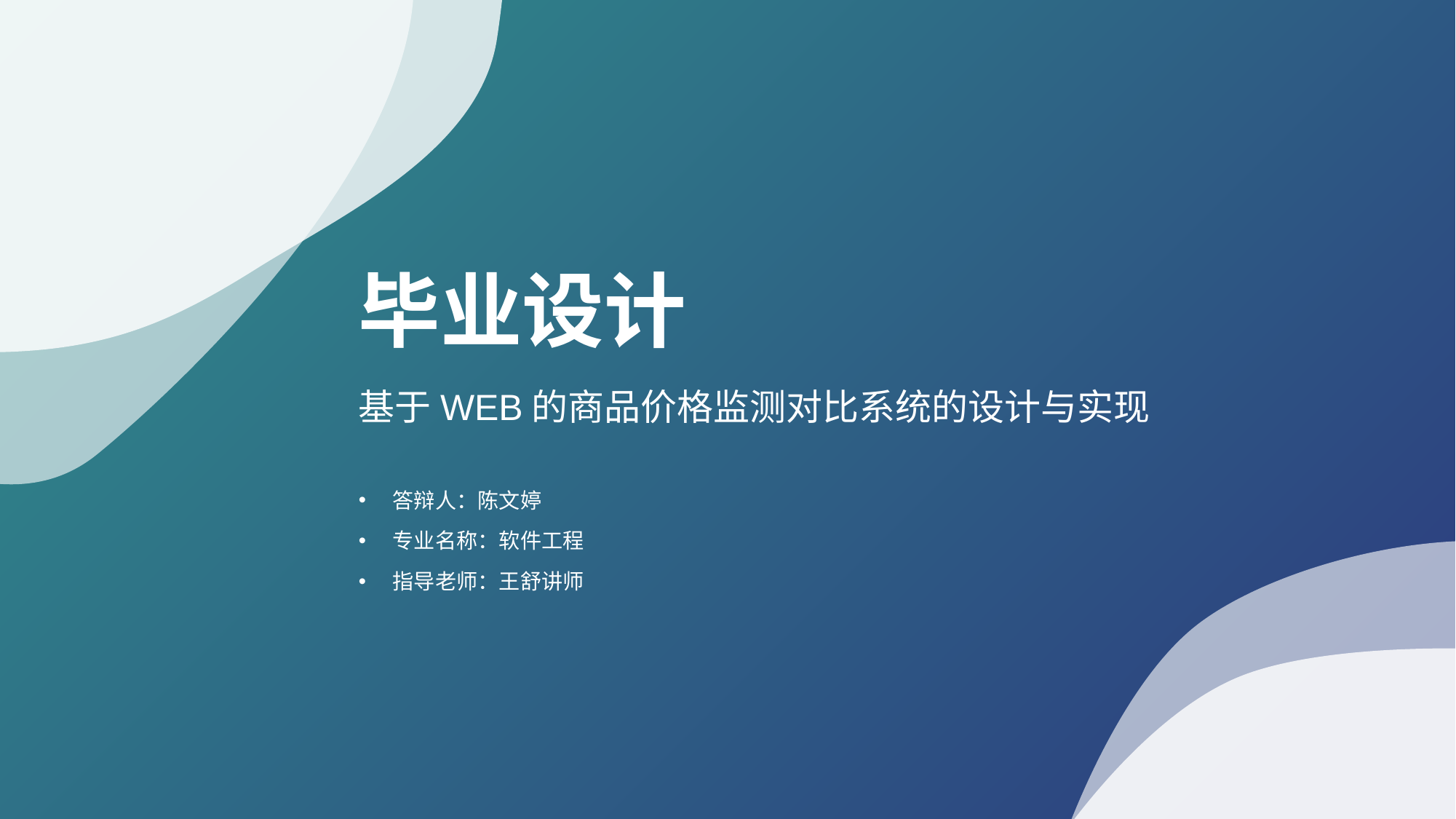

毕业设计
基于WEB的商品价格监测对比系统的设计与实现
答辩人：陈文婷
专业名称：软件工程
指导老师：王舒讲师